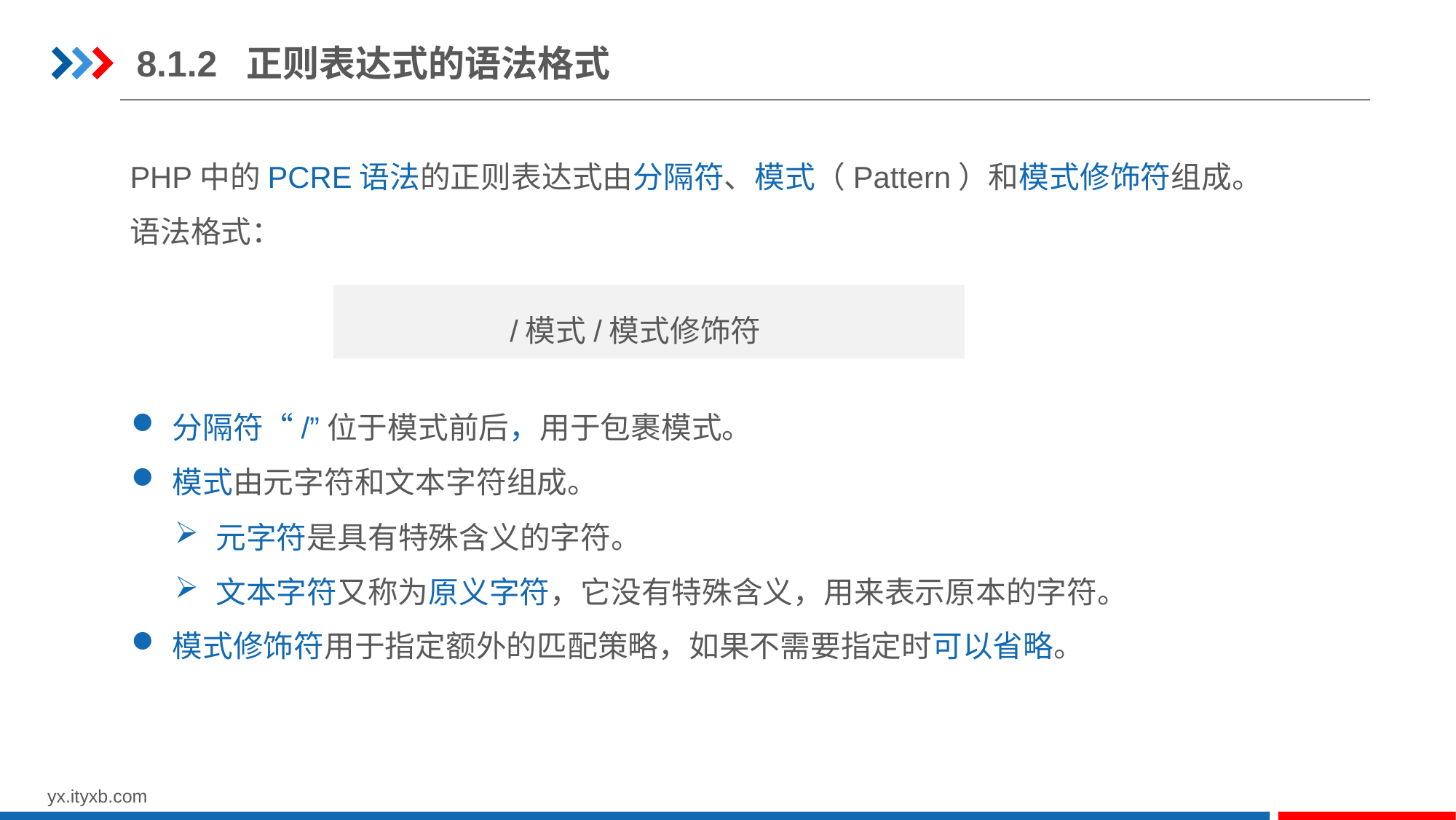

8.1.2  正则表达式的语法格式
PHP中的PCRE语法的正则表达式由分隔符、模式（Pattern）和模式修饰符组成。
语法格式：

/模式/模式修饰符
分隔符“/”位于模式前后，用于包裹模式。
模式由元字符和文本字符组成。

模式修饰符用于指定额外的匹配策略，如果不需要指定时可以省略。

元字符是具有特殊含义的字符。
文本字符又称为原义字符，它没有特殊含义，用来表示原本的字符。